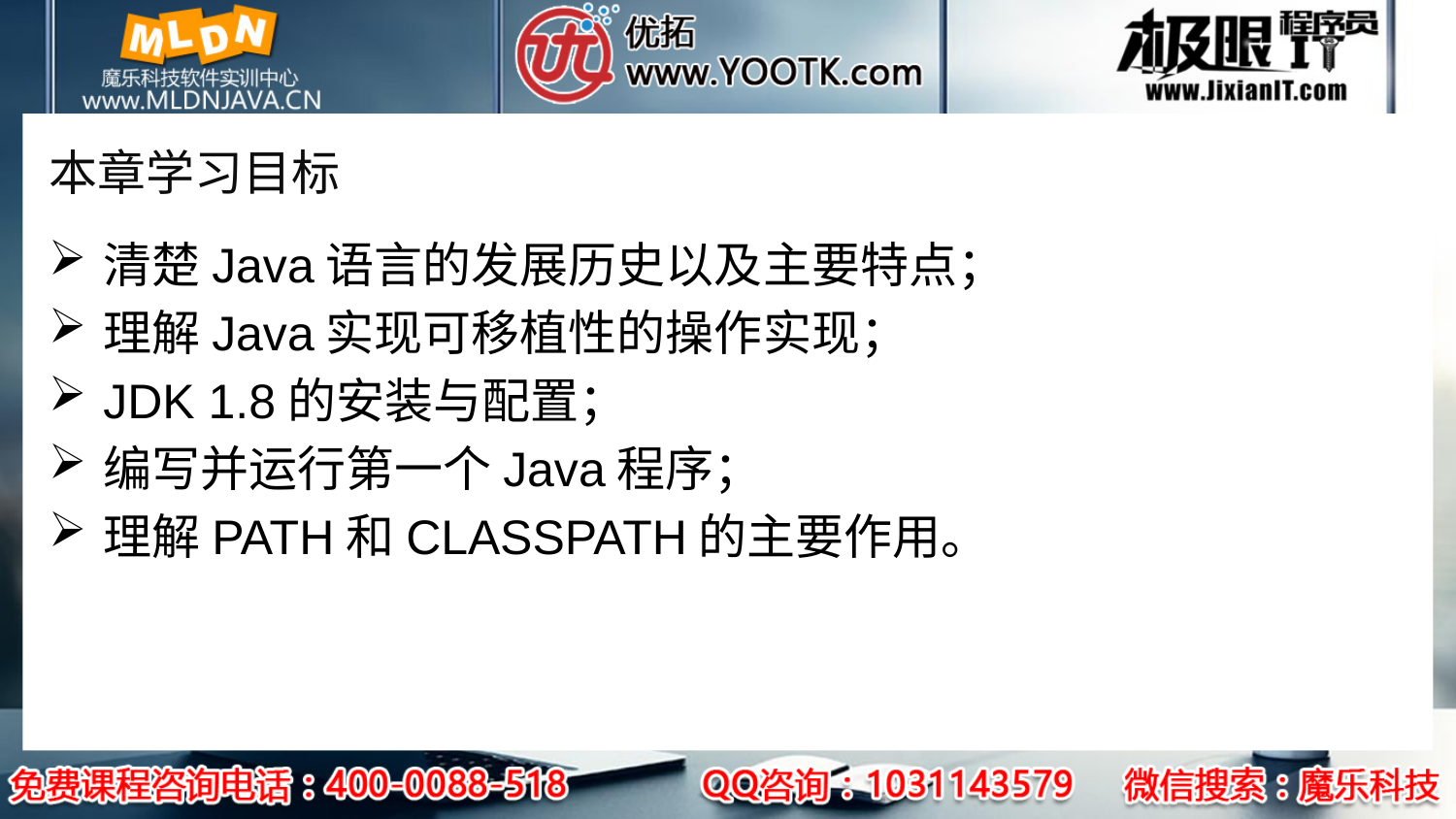

# 本章学习目标
清楚Java语言的发展历史以及主要特点；
理解Java实现可移植性的操作实现；
JDK 1.8的安装与配置；
编写并运行第一个Java程序；
理解PATH和CLASSPATH的主要作用。